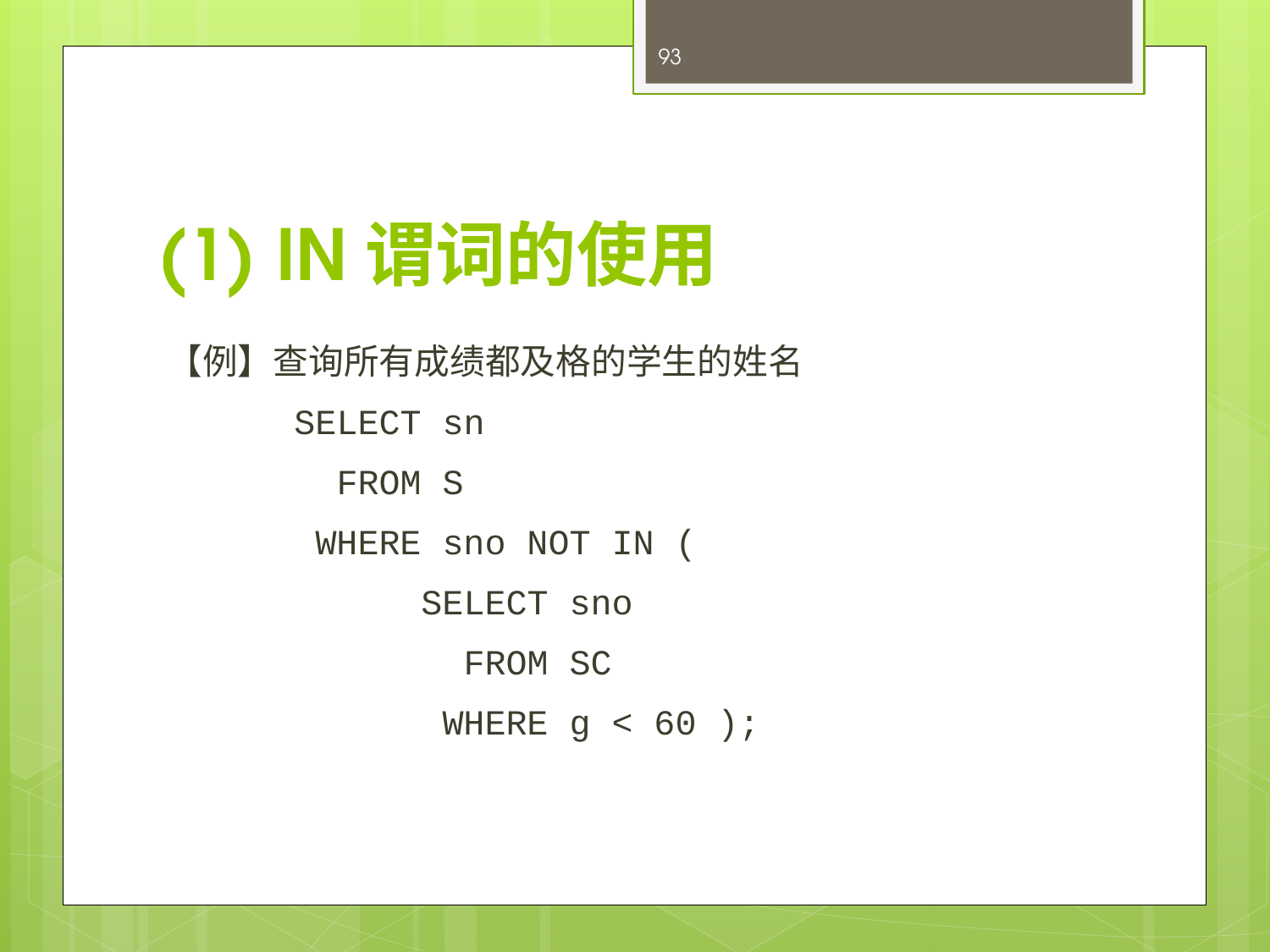

93
# (1) IN谓词的使用
【例】查询所有成绩都及格的学生的姓名
	SELECT sn
	  FROM S
	 WHERE sno NOT IN (
		SELECT sno
		  FROM SC
		 WHERE g < 60 );